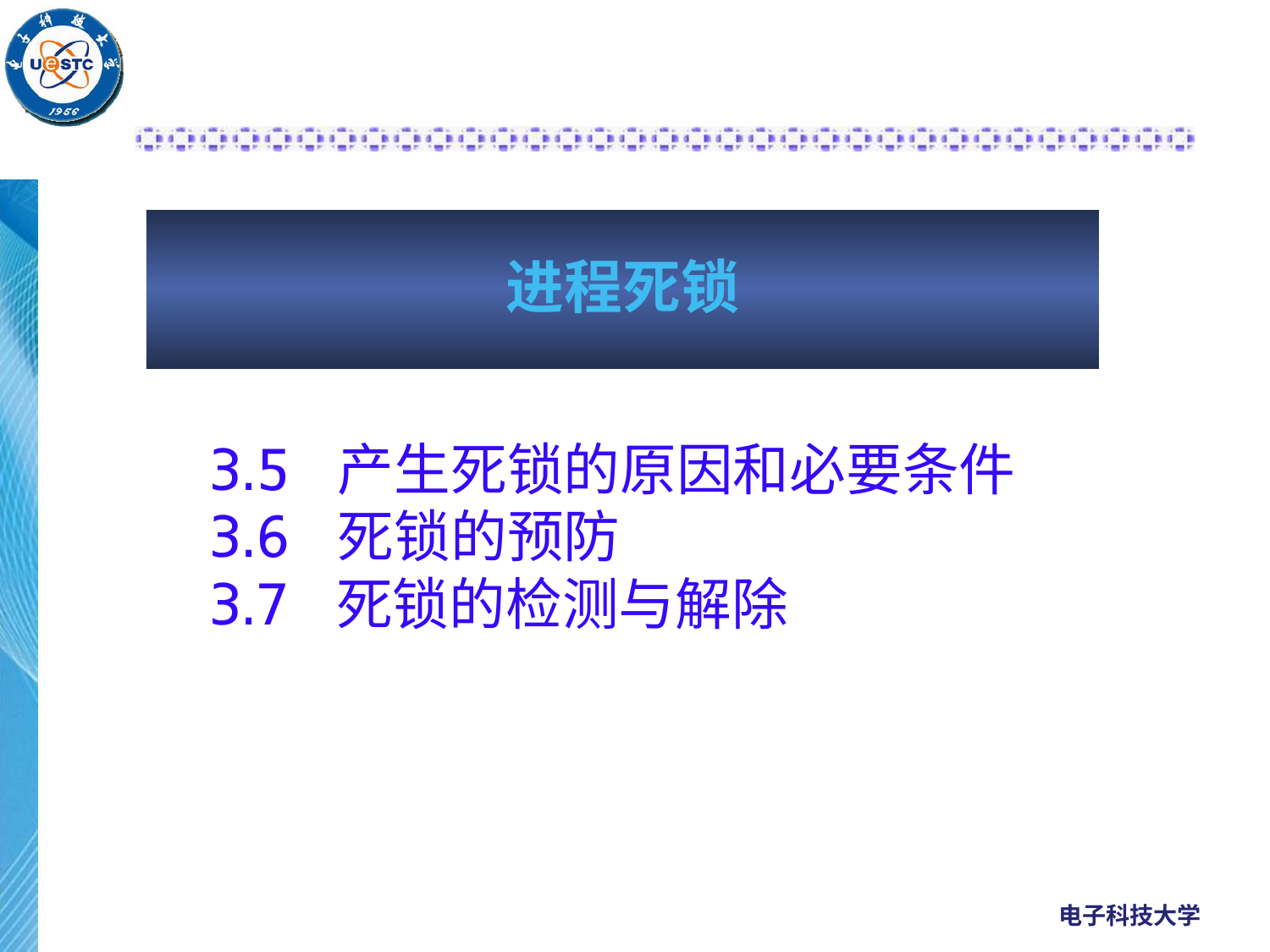

# 进程死锁
3.5  产生死锁的原因和必要条件
3.6  死锁的预防
3.7  死锁的检测与解除